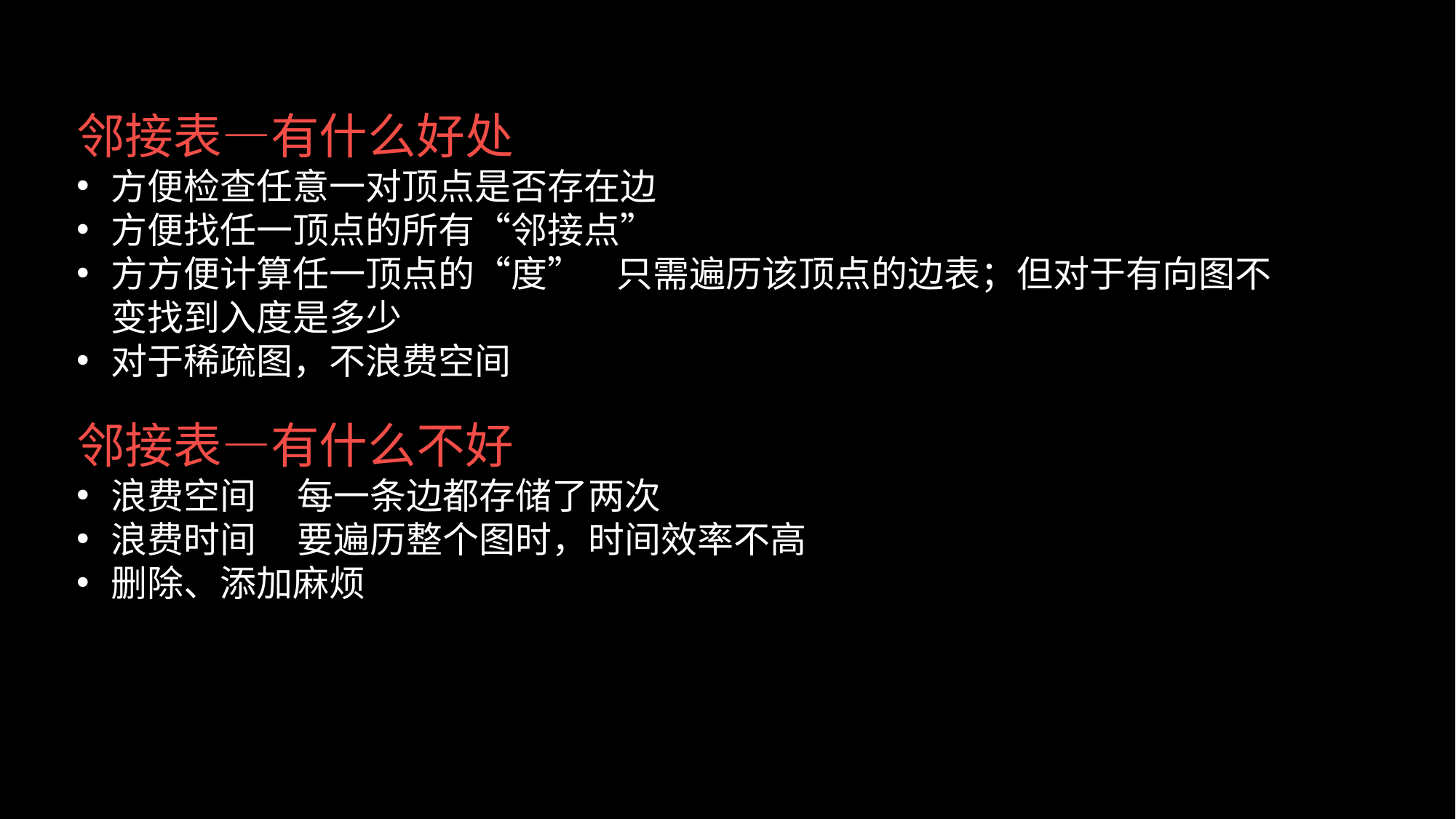

邻接表—有什么好处
方便检查任意一对顶点是否存在边
方便找任一顶点的所有“邻接点”
方方便计算任一顶点的“度”    只需遍历该顶点的边表；但对于有向图不变找到入度是多少
对于稀疏图，不浪费空间

邻接表—有什么不好
浪费空间     每一条边都存储了两次
浪费时间     要遍历整个图时，时间效率不高
删除、添加麻烦